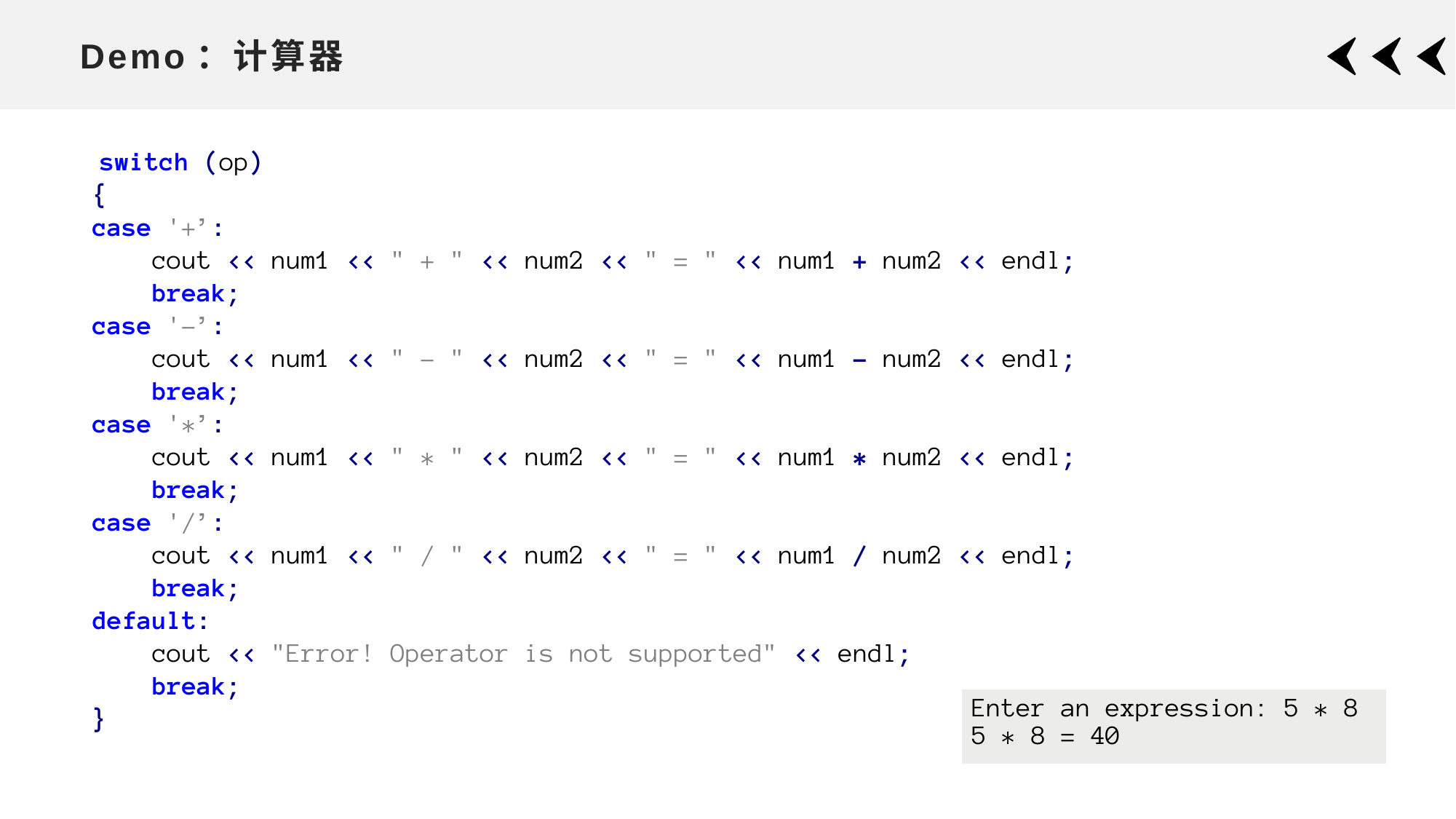

# Demo：计算器
 switch (op)
{
case '+’:
    cout << num1 << " + " << num2 << " = " << num1 + num2 << endl;
    break;
case '-’:
    cout << num1 << " - " << num2 << " = " << num1 - num2 << endl;
    break;
case '*’:
    cout << num1 << " * " << num2 << " = " << num1 * num2 << endl;
    break;
case '/’:
    cout << num1 << " / " << num2 << " = " << num1 / num2 << endl;
    break;
default:
    cout << "Error! Operator is not supported" << endl;
    break;
}
| Enter an expression: 5 \* 8 5 \* 8 = 40 |
| --- |